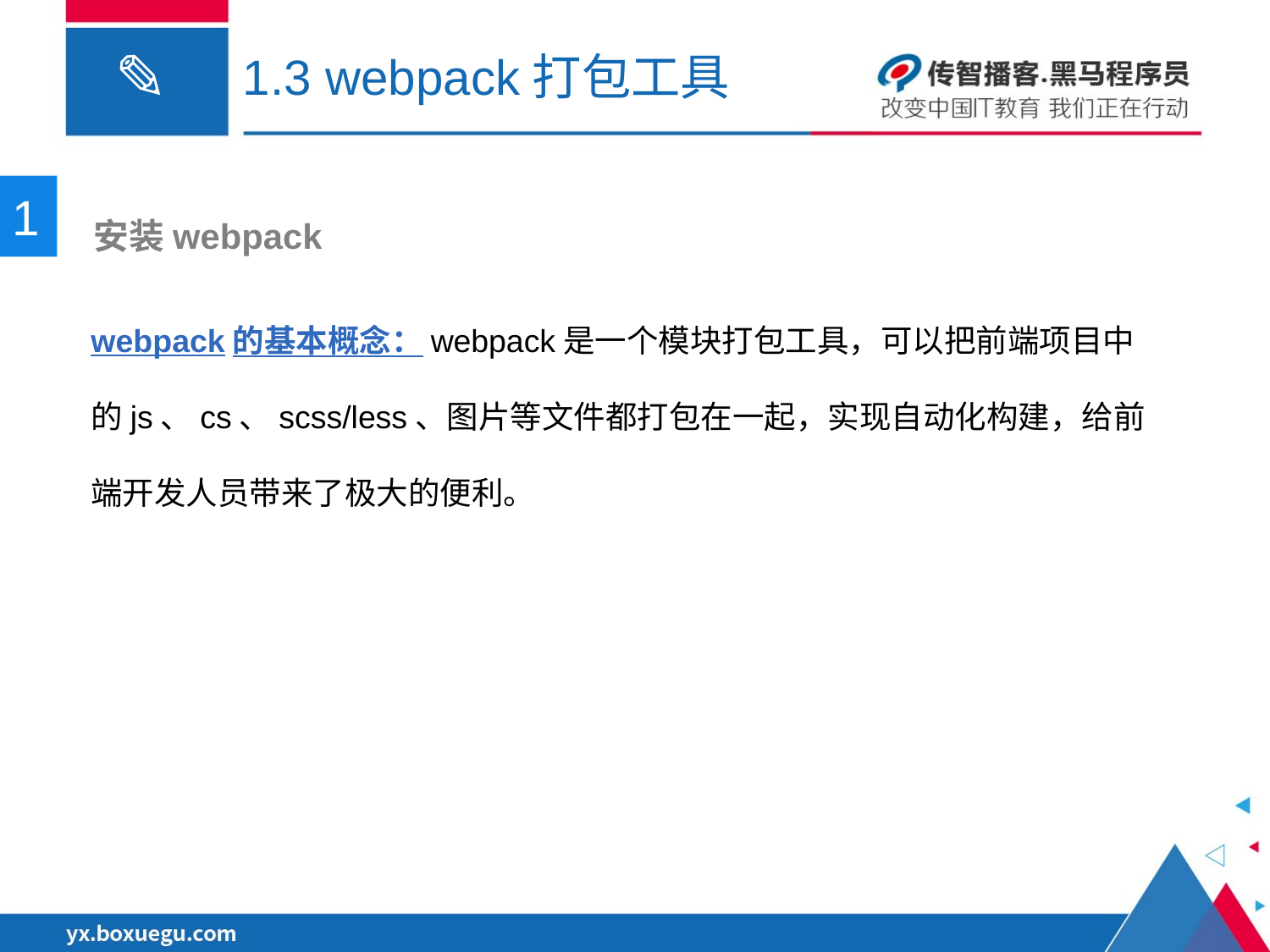

# 1.3 webpack打包工具

1
  安装webpack
webpack的基本概念：webpack是一个模块打包工具，可以把前端项目中的js、cs、scss/less、图片等文件都打包在一起，实现自动化构建，给前端开发人员带来了极大的便利。